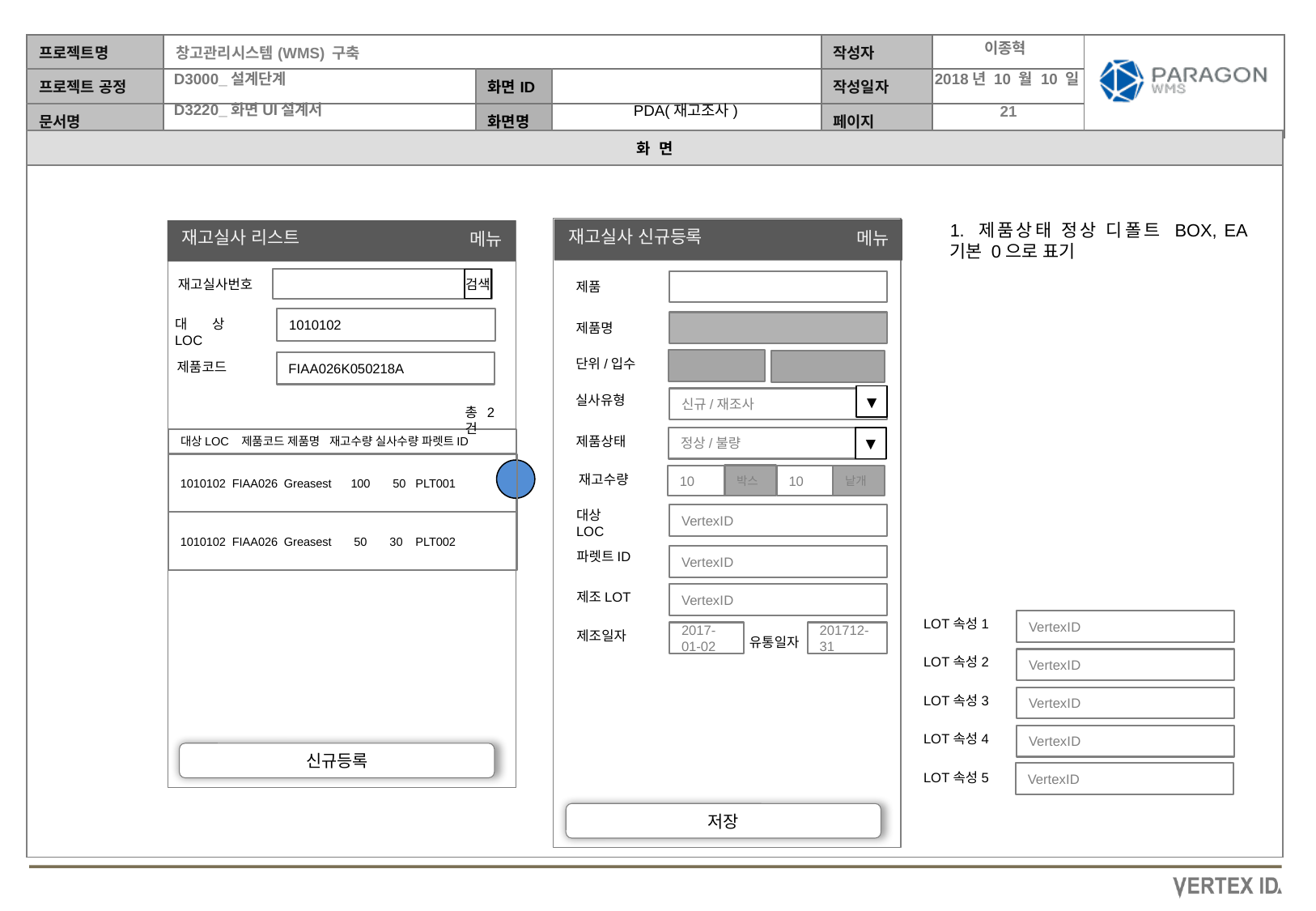

이종혁
2018년 10 월 10 일
PDA(재고조사)
1. 제품상태 정상 디폴트 BOX, EA 기본 0으로 표기

재고실사 신규등록

재고실사 리스트
메뉴
메뉴

검색
재고실사번호

제품
1010102
대상LOC

제품명
단위/입수

FIAA026K050218A
제품코드

실사유형
▼
신규/재조사
총2건
제품상태
정상/불량
▼
대상LOC   제품코드 제품명   재고수량 실사수량 파렛트ID
1010102  FIAA026  Greasest      100       50   PLT001

재고수량
박스
10
10
낱개
대상LOC
VertexID
1010102  FIAA026  Greasest       50       30    PLT002
파렛트ID
VertexID
제조LOT
VertexID
LOT속성1
VertexID
제조일자
2017-01-02
201712-31
유통일자
LOT속성2
VertexID
LOT속성3
VertexID
LOT속성4
VertexID
신규등록
VertexID
LOT속성5
저장